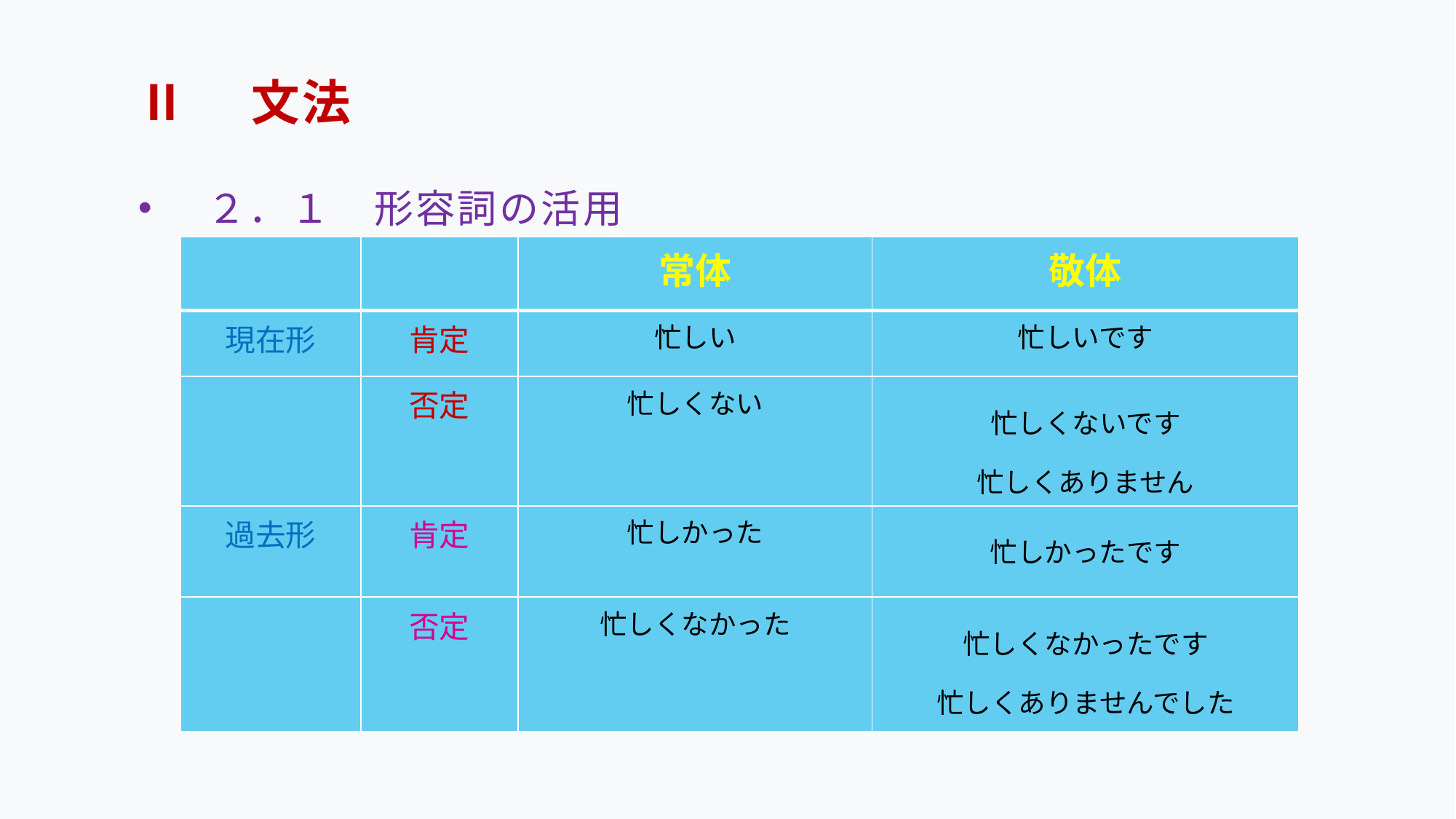

# Ⅱ　文法
　２．１　形容詞の活用

|  |  | 常体 | 敬体 |
| --- | --- | --- | --- |
| 現在形 | 肯定 | 忙しい | 忙しいです |
|  | 否定 | 忙しくない | 忙しくないです 忙しくありません |
| 過去形 | 肯定 | 忙しかった | 忙しかったです |
|  | 否定 | 忙しくなかった | 忙しくなかったです 忙しくありませんでした |